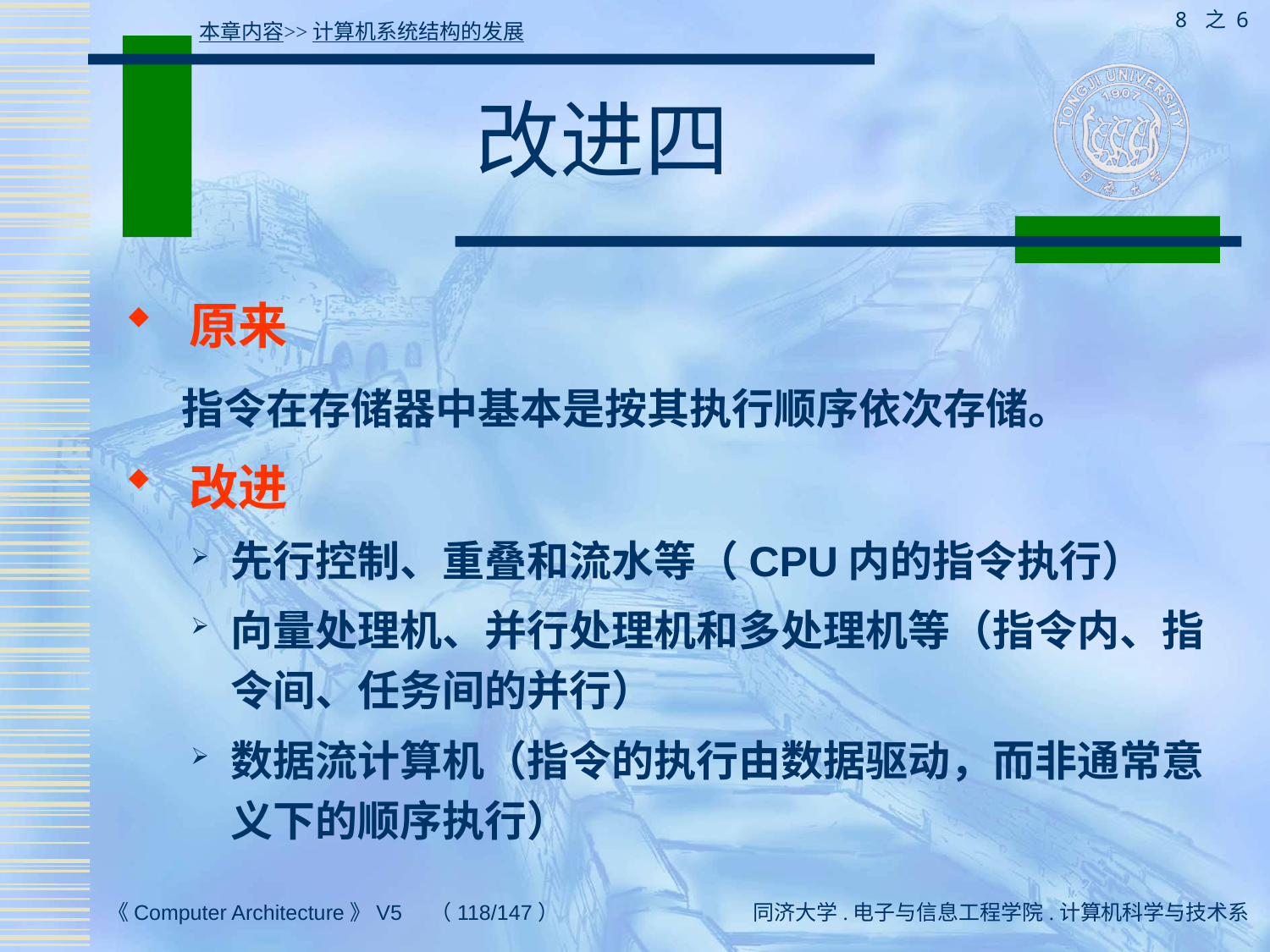

8 之 6
本章内容>>计算机系统结构的发展
# 改进四
  原来
    指令在存储器中基本是按其执行顺序依次存储。
  改进
先行控制、重叠和流水等（CPU内的指令执行）
向量处理机、并行处理机和多处理机等（指令内、指令间、任务间的并行）
数据流计算机（指令的执行由数据驱动，而非通常意义下的顺序执行）